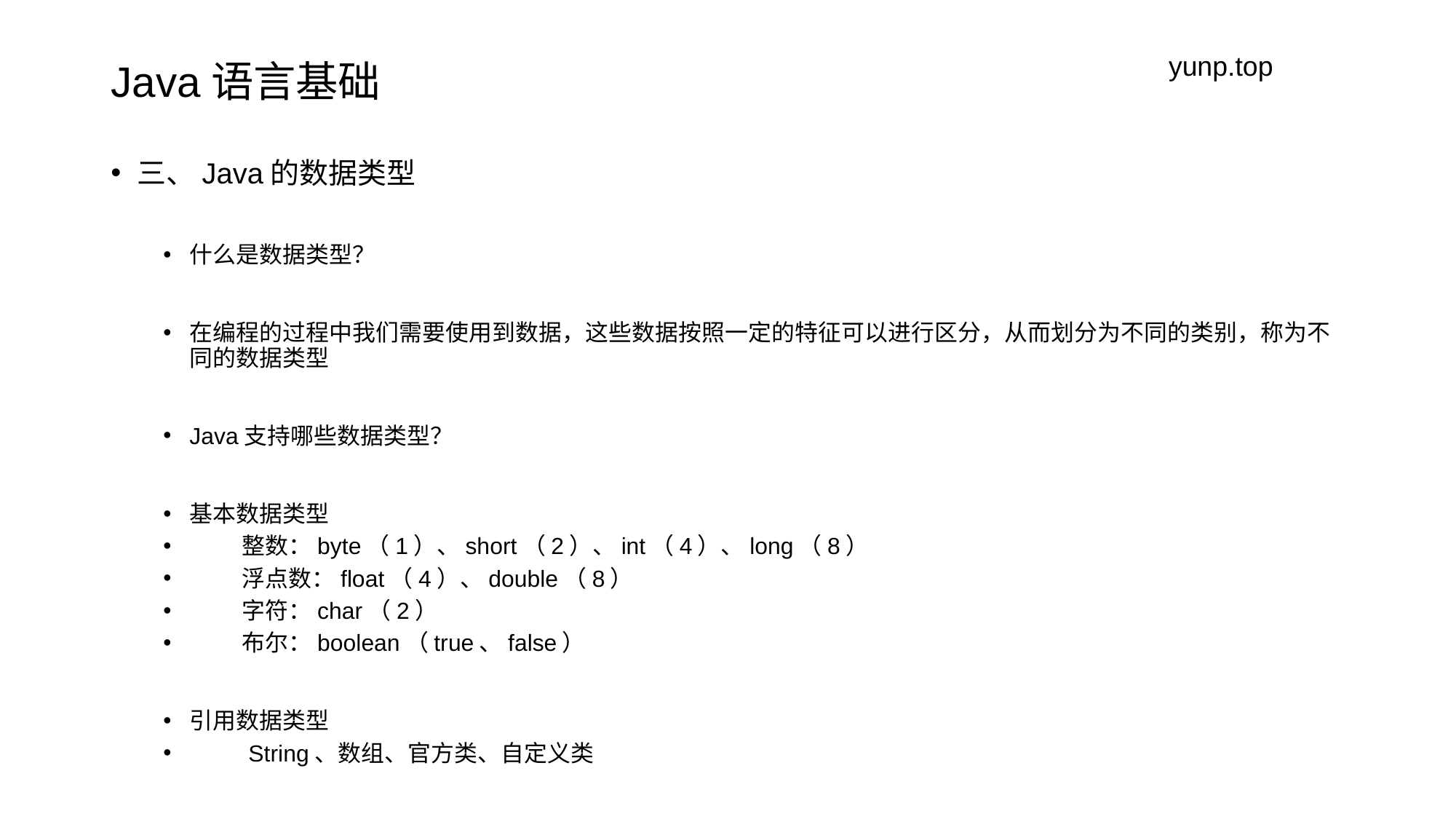

# Java语言基础
yunp.top
三、Java的数据类型

什么是数据类型？

在编程的过程中我们需要使用到数据，这些数据按照一定的特征可以进行区分，从而划分为不同的类别，称为不同的数据类型

Java支持哪些数据类型？

基本数据类型
         整数：byte（1）、short（2）、int（4）、long（8）
         浮点数：float（4）、double（8）
         字符：char（2）
         布尔：boolean（true、false）

引用数据类型
         String、数组、官方类、自定义类